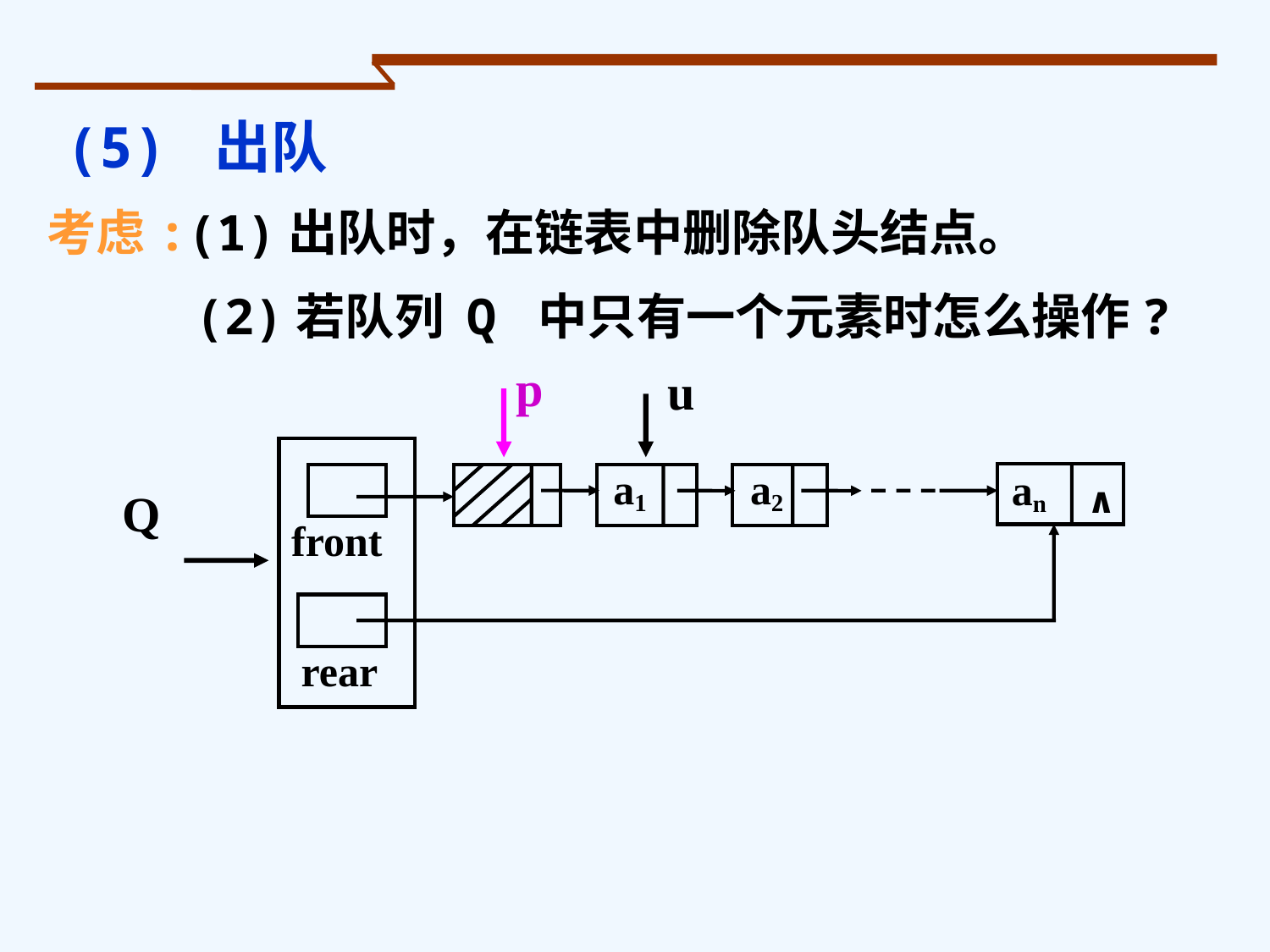

(5) 出队
考虑:(1)出队时，在链表中删除队头结点。
     (2)若队列 Q 中只有一个元素时怎么操作?
p
u

a1

a2

an
∧

front

rear

Q